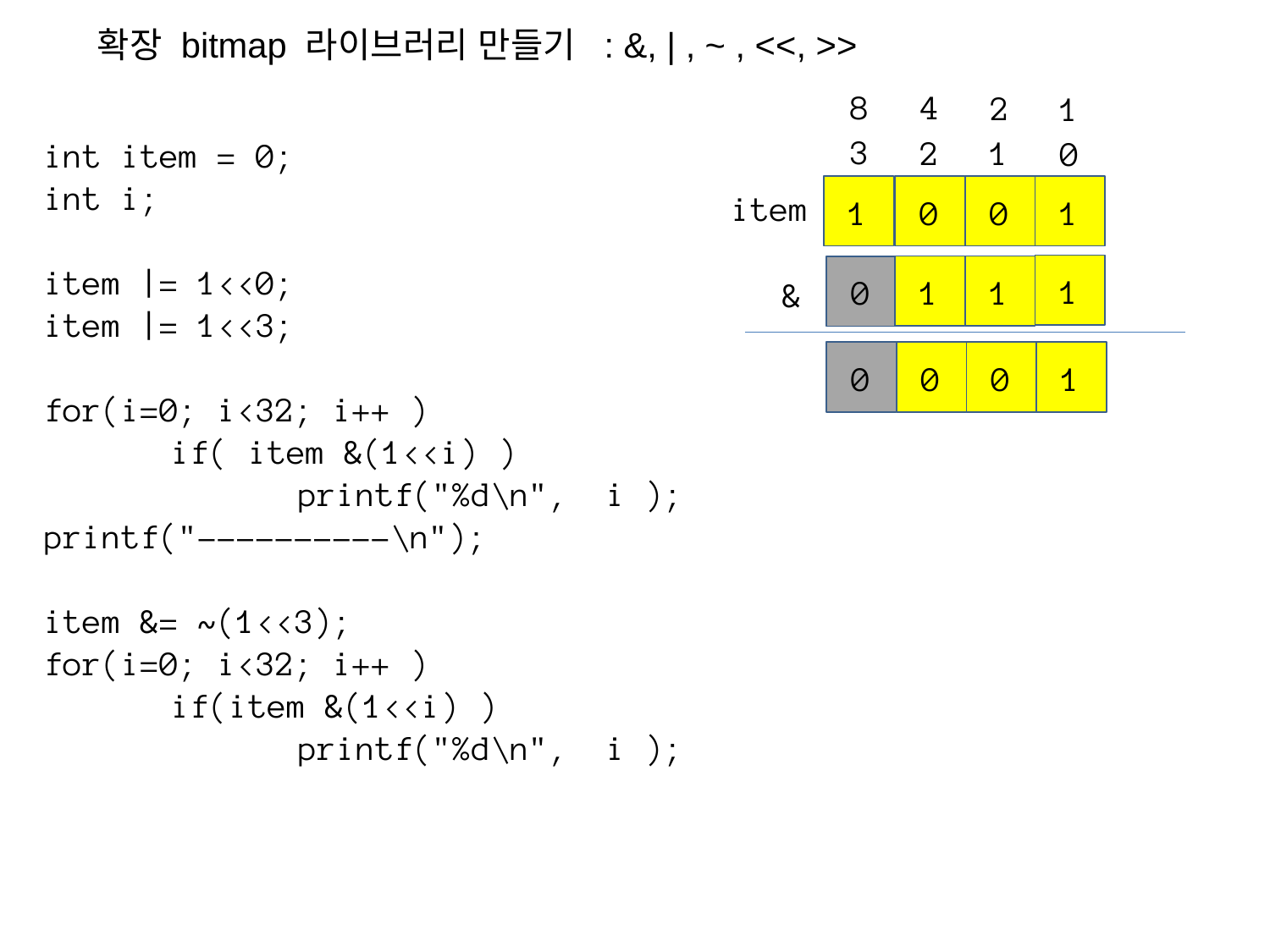

확장 bitmap 라이브러리 만들기  : &, | , ~ , <<, >>
8
4
2
1
3
2
1
0
	int item = 0;
	int i;

	item |= 1<<0;
	item |= 1<<3;

	for(i=0; i<32; i++ )
		if( item &(1<<i) )
			printf("%d\n",  i );
	printf("----------\n");

	item &= ~(1<<3);
	for(i=0; i<32; i++ )
		if(item &(1<<i) )
			printf("%d\n",  i );
1
0
0
1
item
1
1
1
0
&
0
0
0
1